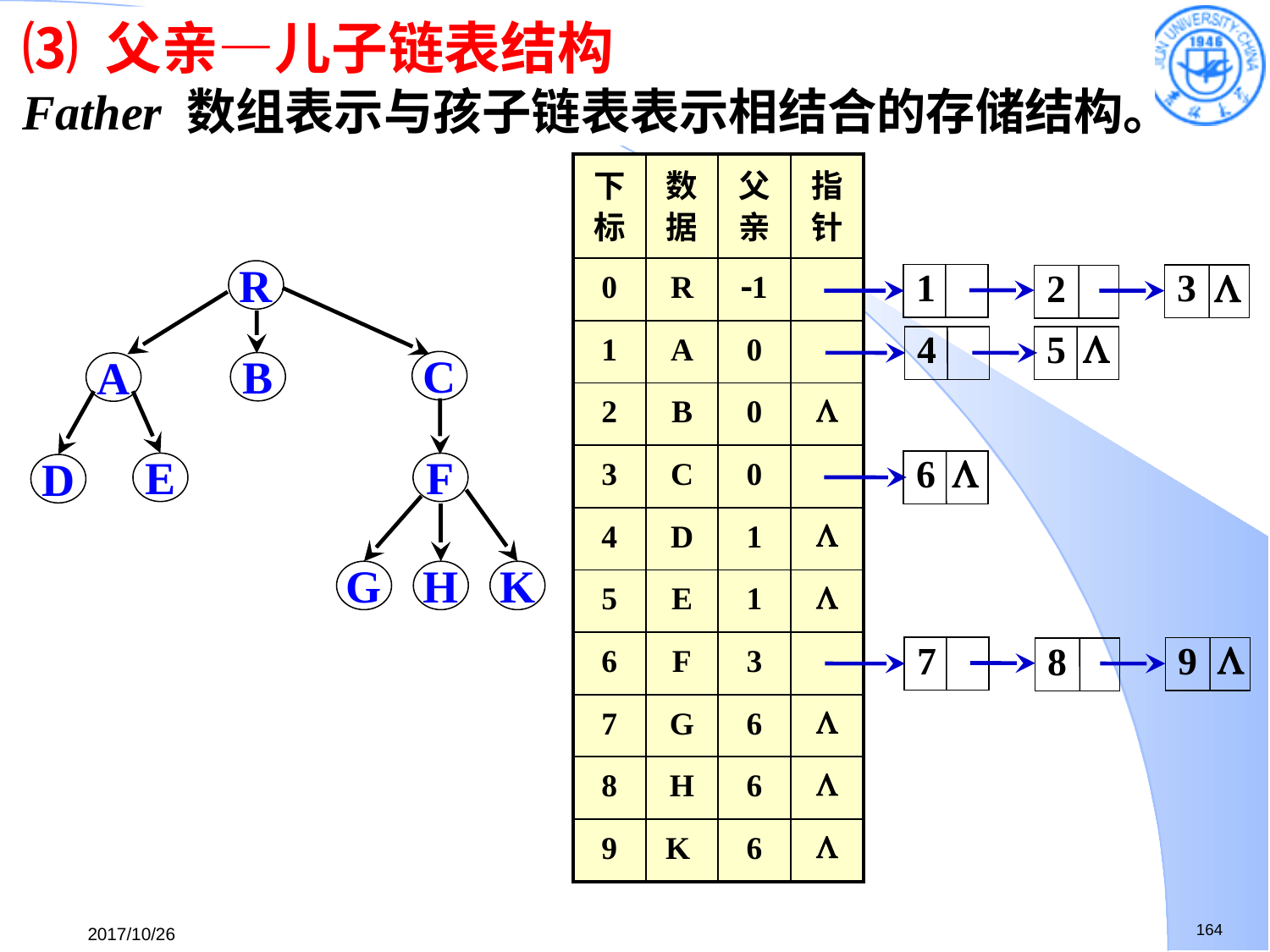

⑶ 父亲—儿子链表结构
Father 数组表示与孩子链表表示相结合的存储结构。
| 下 标 | 数据 | 父亲 | 指针 |
| --- | --- | --- | --- |
| 0 | R | −1 |  |
| 1 | A | 0 |  |
| 2 | B | 0 | Λ |
| 3 | C | 0 |  |
| 4 | D | 1 | Λ |
| 5 | E | 1 | Λ |
| 6 | F | 3 |  |
| 7 | G | 6 | Λ |
| 8 | H | 6 | Λ |
| 9 | K | 6 | Λ |
R

C
B
A

E
F
D
G
H
K

1

3

2

Λ

4

5
Λ

6
Λ

7

9

8

Λ